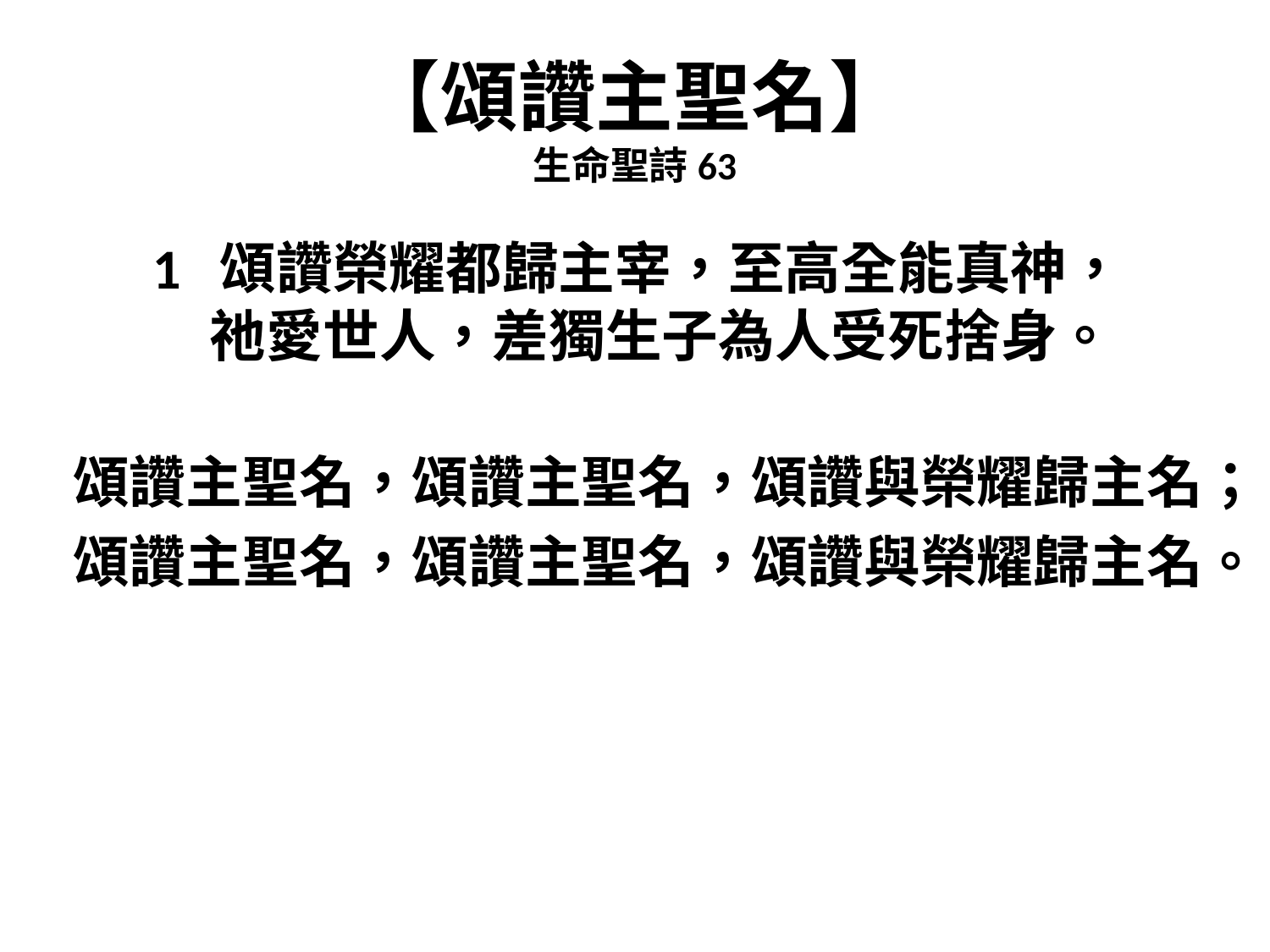

# 【頌讚主聖名】 生命聖詩63
1  頌讚榮耀都歸主宰，至高全能真神，
祂愛世人，差獨生子為人受死捨身。
頌讚主聖名，頌讚主聖名，頌讚與榮耀歸主名；
頌讚主聖名，頌讚主聖名，頌讚與榮耀歸主名。